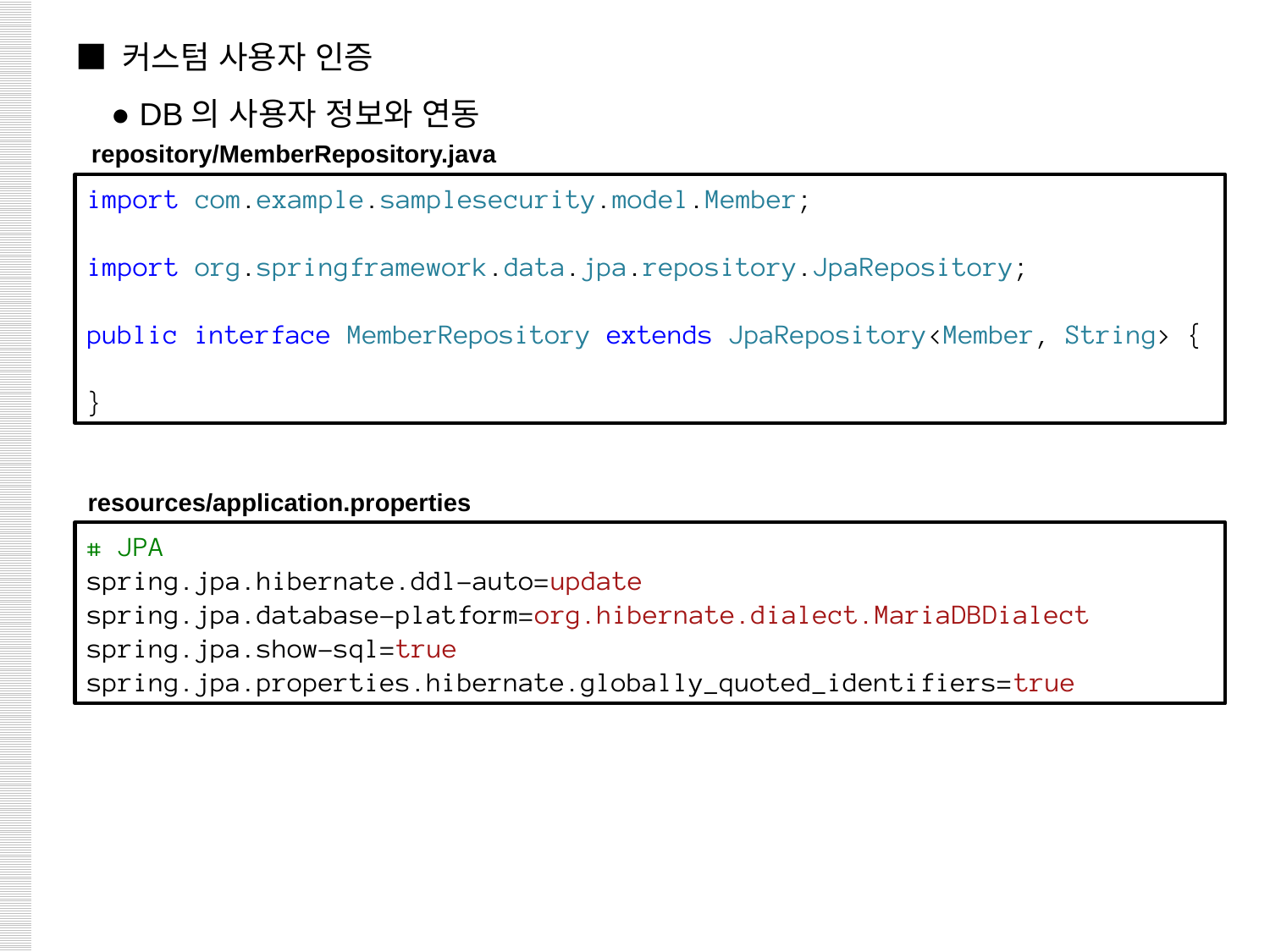

■ 커스텀 사용자 인증
    ● DB의 사용자 정보와 연동
repository/MemberRepository.java
import com.example.samplesecurity.model.Member;
import org.springframework.data.jpa.repository.JpaRepository;
public interface MemberRepository extends JpaRepository<Member, String> {

}
resources/application.properties
# JPA
spring.jpa.hibernate.ddl-auto=update
spring.jpa.database-platform=org.hibernate.dialect.MariaDBDialect
spring.jpa.show-sql=true
spring.jpa.properties.hibernate.globally_quoted_identifiers=true